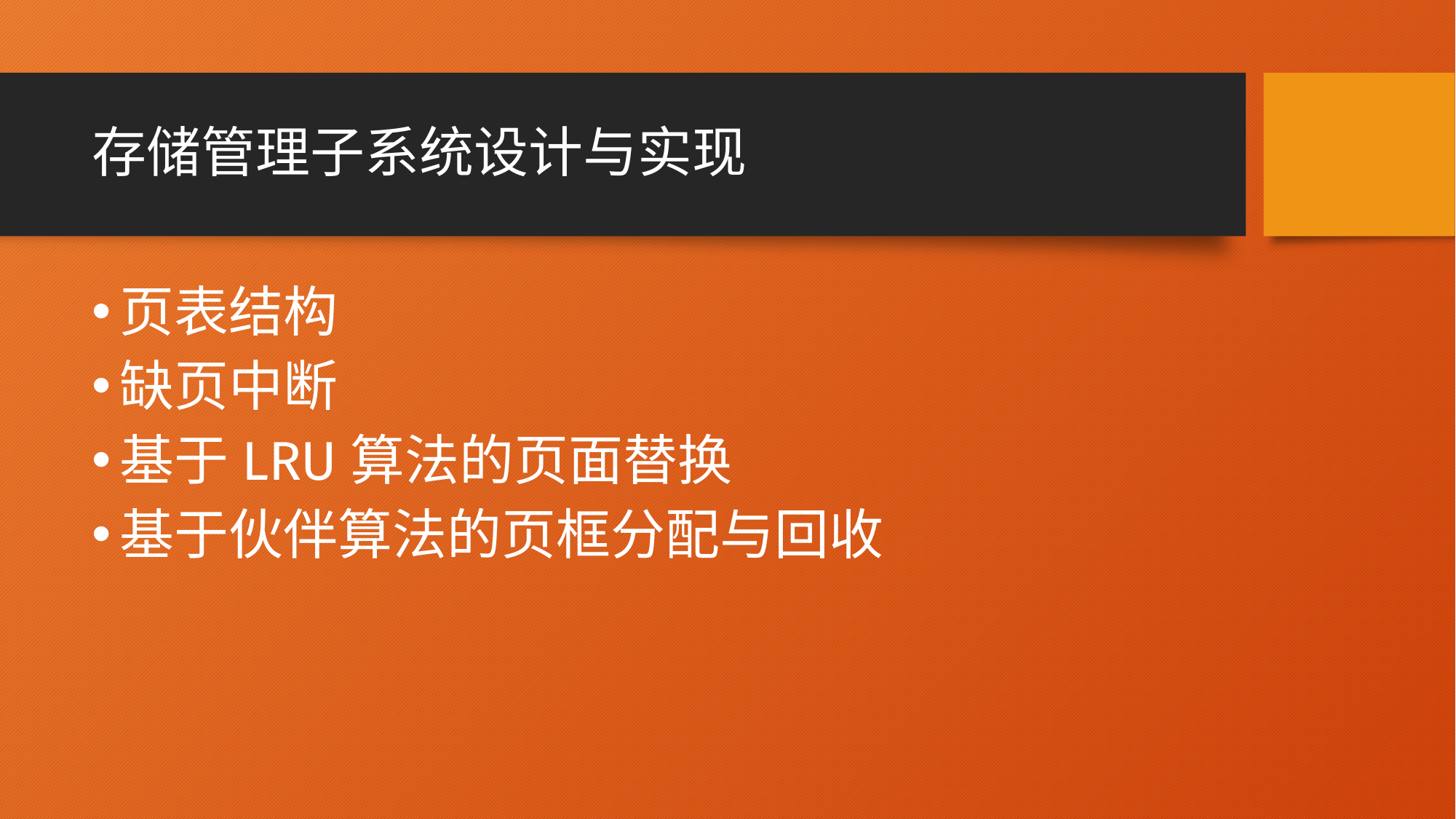

# 存储管理子系统设计与实现
页表结构
缺页中断
基于LRU算法的页面替换
基于伙伴算法的页框分配与回收